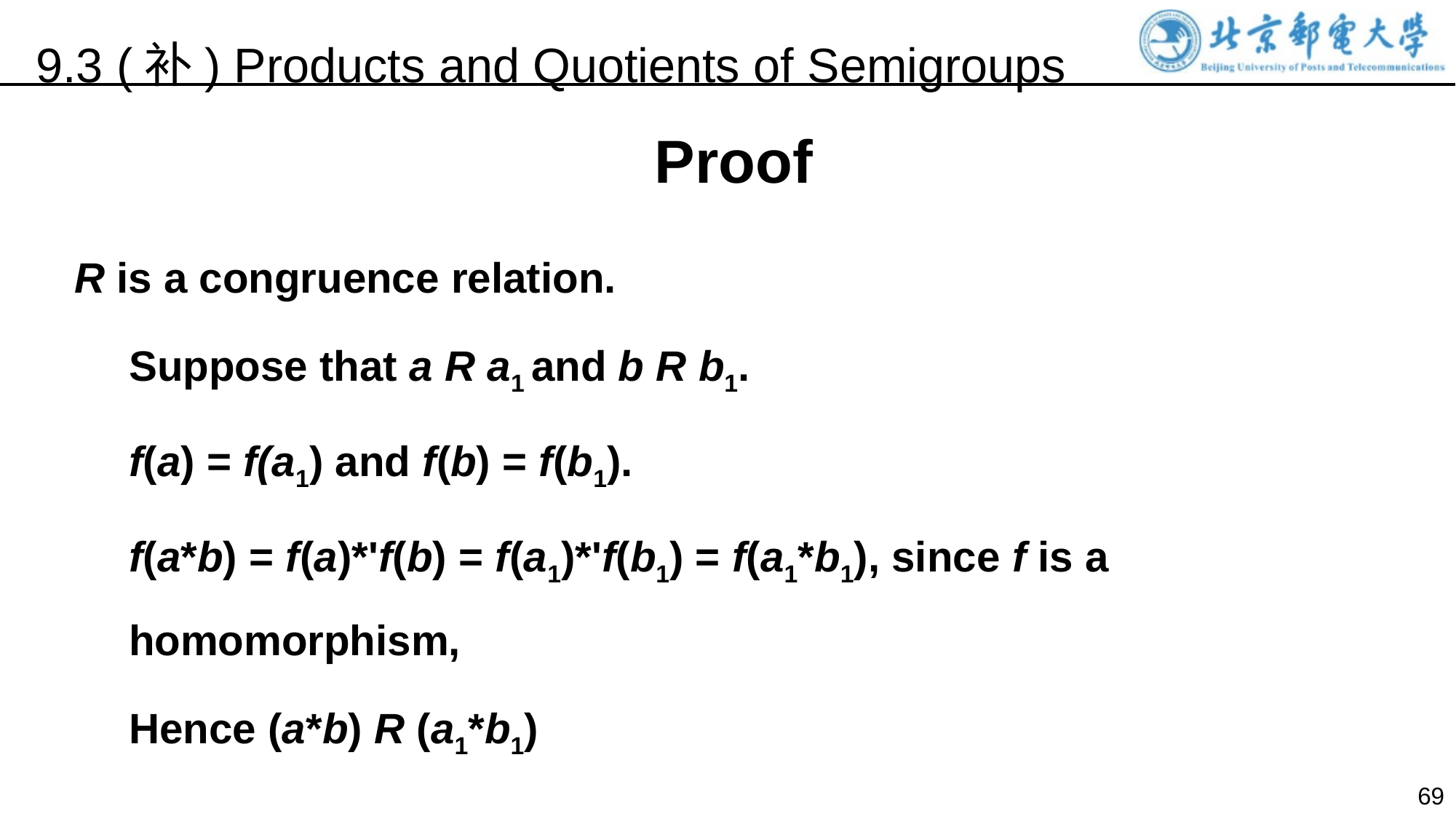

9.3 (补) Products and Quotients of Semigroups
Proof
R is a congruence relation.
Suppose that a R a1 and b R b1.
f(a) = f(a1) and f(b) = f(b1).
f(a*b) = f(a)*'f(b) = f(a1)*'f(b1) = f(a1*b1), since f is a homomorphism,
Hence (a*b) R (a1*b1)